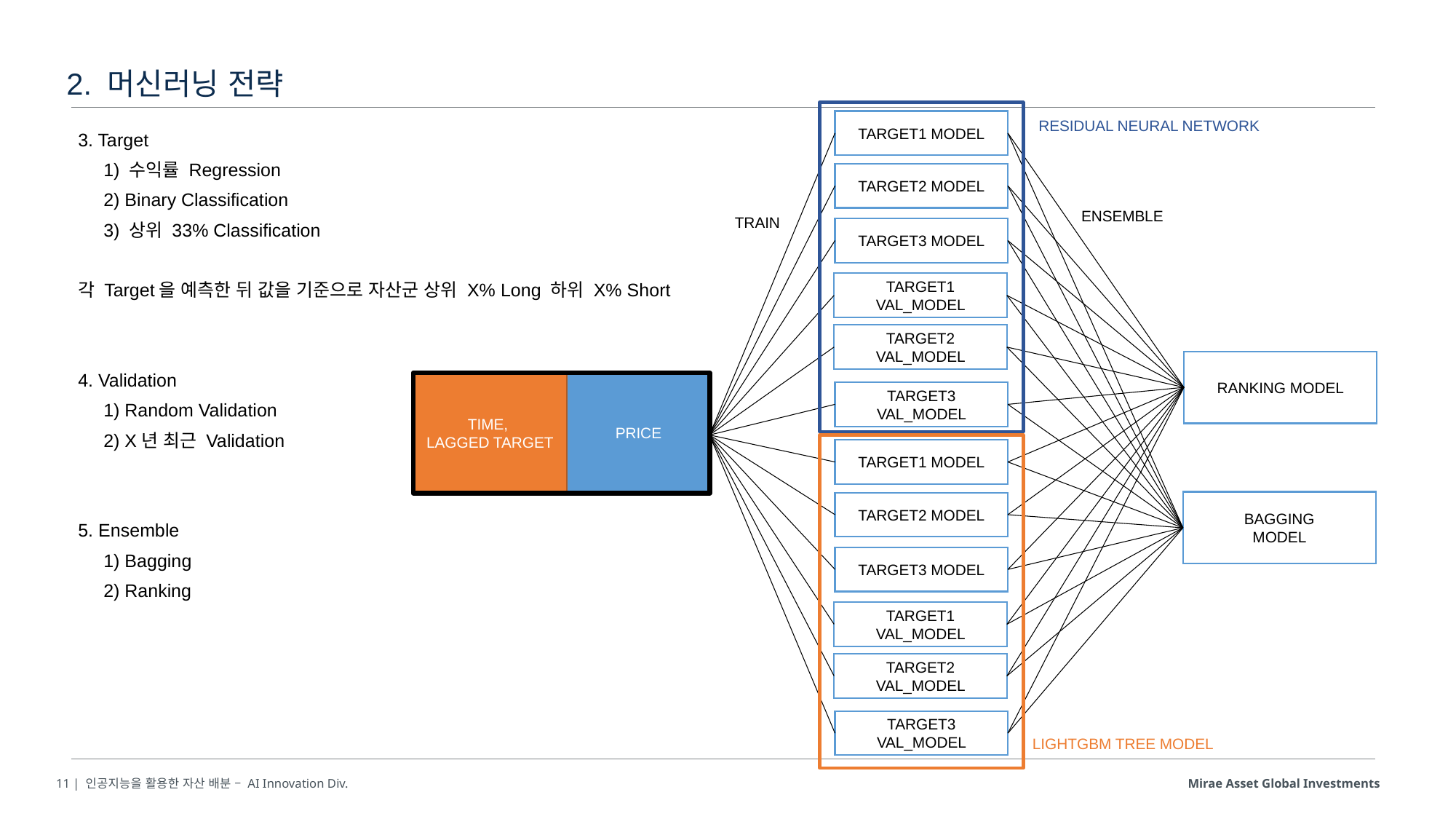

# 2. 머신러닝 전략

RESIDUAL NEURAL NETWORK
TARGET1 MODEL
3. Target
     1) 수익률 Regression
     2) Binary Classification
     3) 상위 33% Classification

각 Target을 예측한 뒤 값을 기준으로 자산군 상위 X% Long 하위 X% Short

4. Validation
     1) Random Validation
     2) X년 최근 Validation

5. Ensemble
     1) Bagging
     2) Ranking
TARGET2 MODEL
ENSEMBLE
TRAIN
TARGET3 MODEL
TARGET1 VAL_MODEL
TARGET2 VAL_MODEL
RANKING MODEL
PRICE

TIME,
LAGGED TARGET
TARGET3 VAL_MODEL

TARGET1 MODEL
BAGGING
MODEL
TARGET2 MODEL
TARGET3 MODEL
TARGET1 VAL_MODEL
TARGET2 VAL_MODEL
TARGET3 VAL_MODEL
LIGHTGBM TREE MODEL